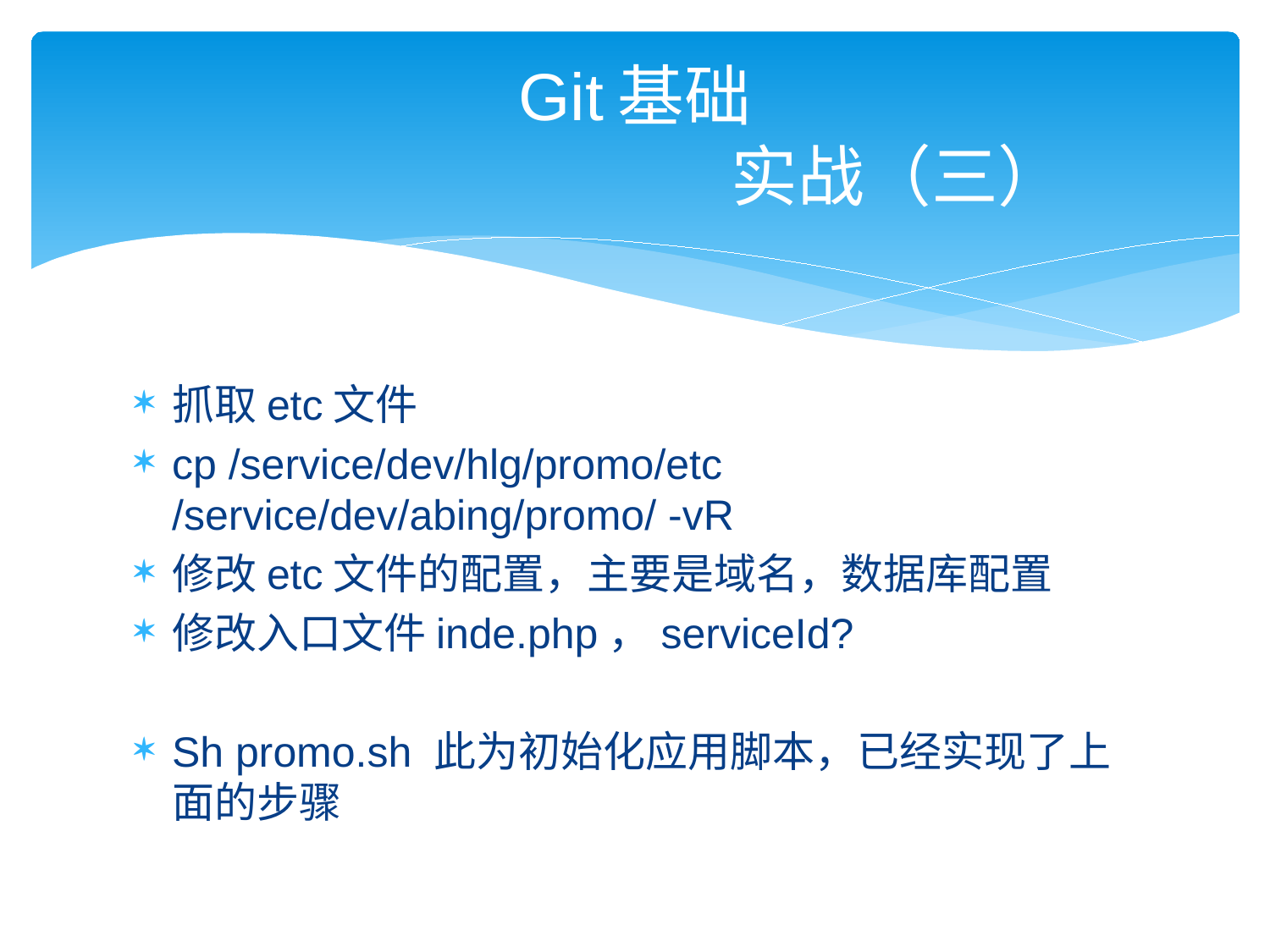

# Git基础 实战（三）
抓取etc文件
cp /service/dev/hlg/promo/etc /service/dev/abing/promo/ -vR
修改etc文件的配置，主要是域名，数据库配置
修改入口文件inde.php，serviceId?

Sh promo.sh 此为初始化应用脚本，已经实现了上面的步骤